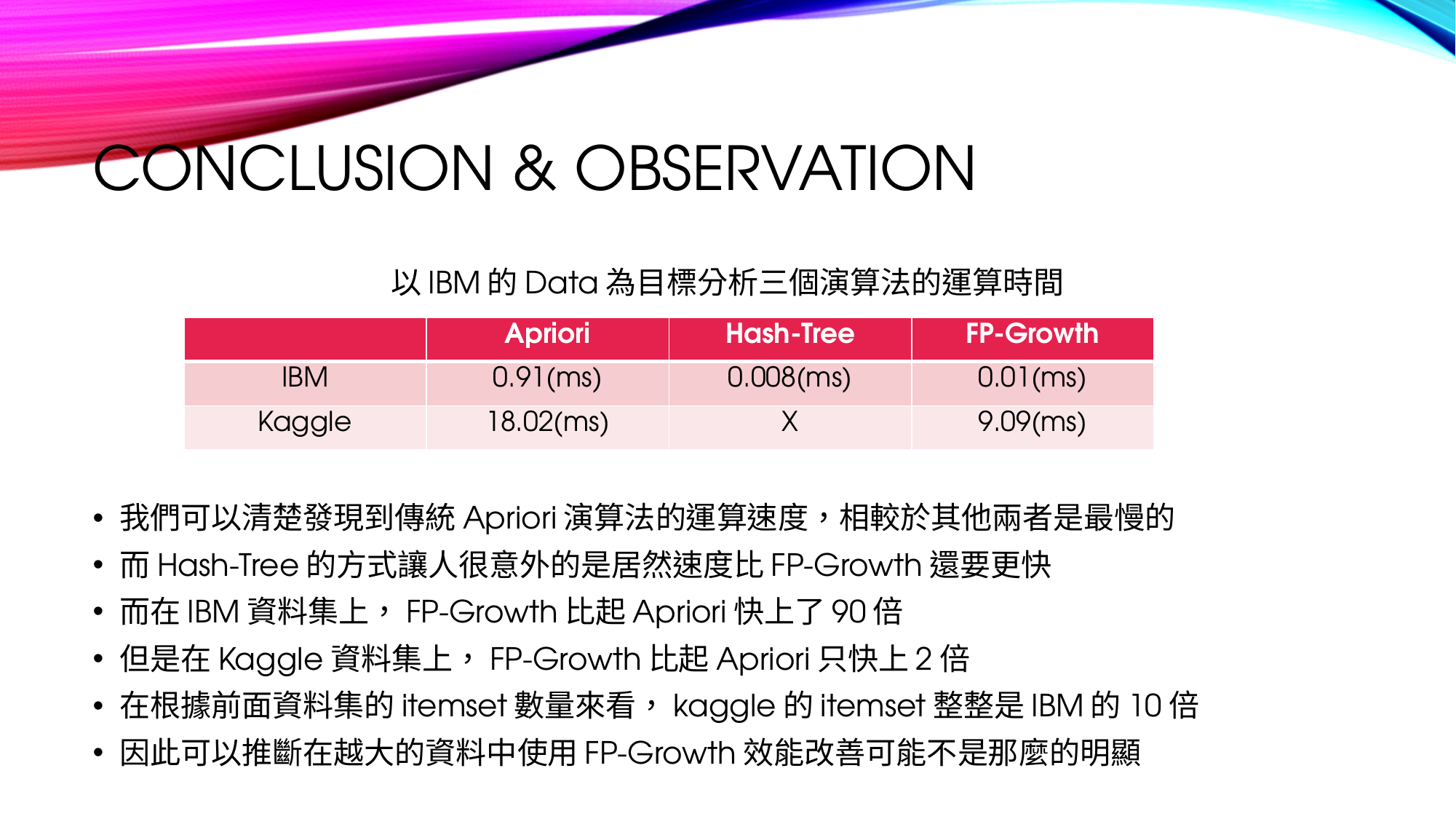

# Conclusion & observation
以IBM的Data為目標分析三個演算法的運算時間

我們可以清楚發現到傳統Apriori演算法的運算速度，相較於其他兩者是最慢的
而Hash-Tree的方式讓人很意外的是居然速度比FP-Growth還要更快
而在IBM資料集上，FP-Growth比起Apriori快上了90倍
但是在Kaggle資料集上，FP-Growth比起Apriori只快上2倍
在根據前面資料集的itemset數量來看，kaggle的itemset整整是IBM的10倍
因此可以推斷在越大的資料中使用FP-Growth效能改善可能不是那麼的明顯

|  | Apriori | Hash-Tree | FP-Growth |
| --- | --- | --- | --- |
| IBM | 0.91(ms) | 0.008(ms) | 0.01(ms) |
| Kaggle | 18.02(ms) | X | 9.09(ms) |